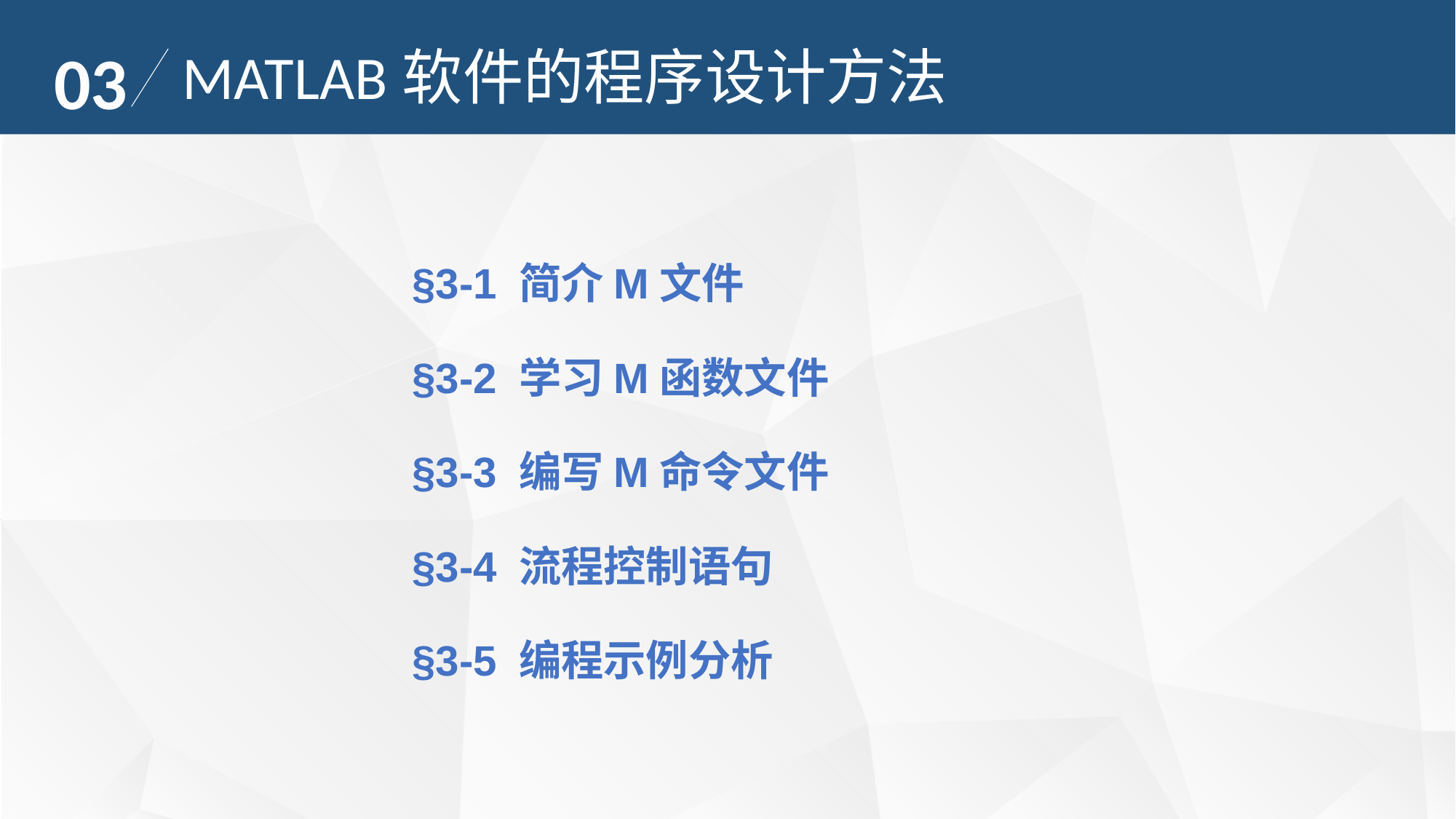

03
MATLAB软件的程序设计方法
§3-1 简介M文件
§3-2 学习M函数文件
§3-3 编写M命令文件
§3-4 流程控制语句
§3-5 编程示例分析